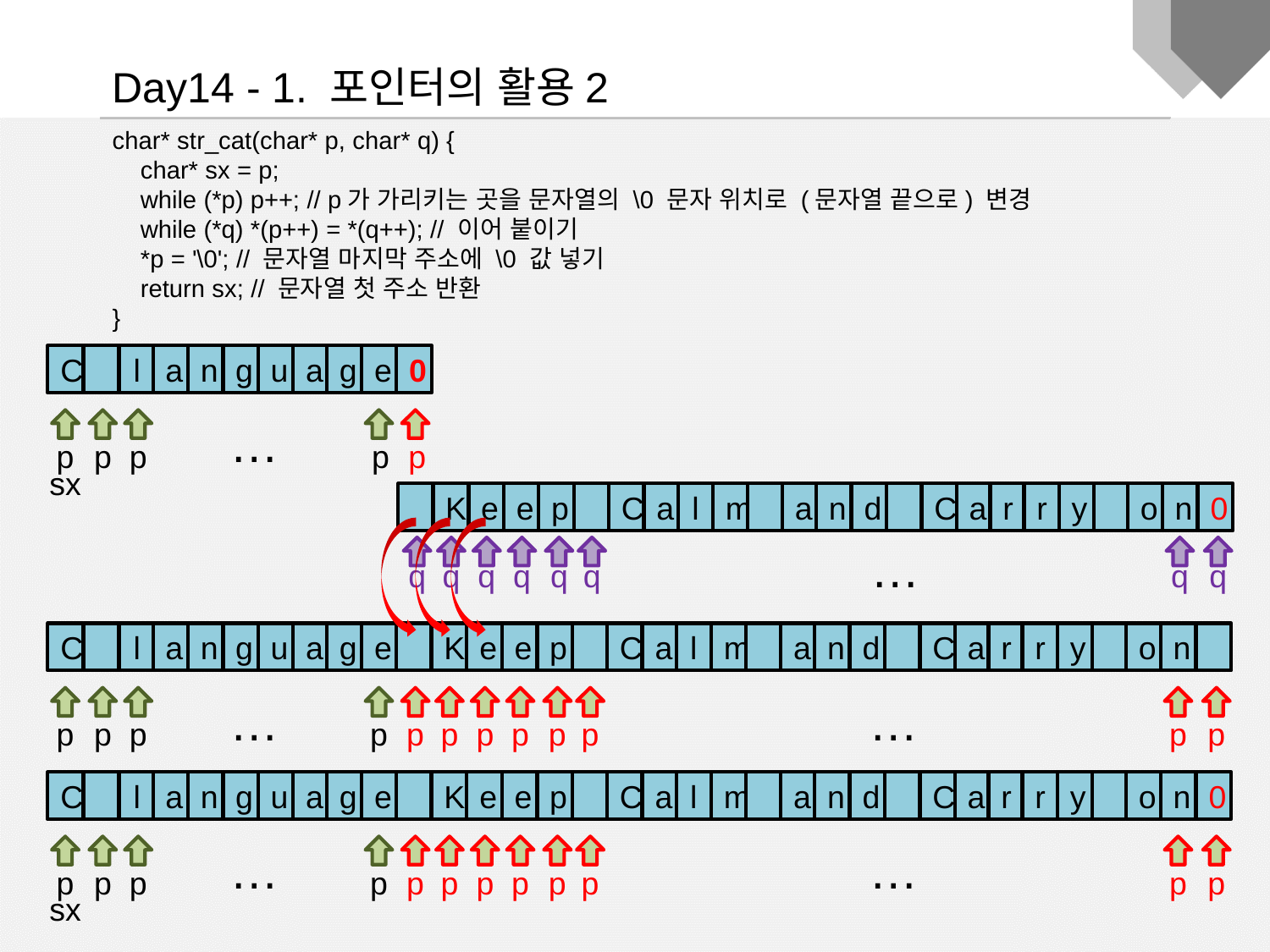

Day14 - 1. 포인터의 활용2
char* str_cat(char* p, char* q) {
    char* sx = p;
    while (*p) p++; // p가 가리키는 곳을 문자열의 \0 문자 위치로 (문자열 끝으로) 변경
    while (*q) *(p++) = *(q++); // 이어 붙이기
    *p = '\0'; // 문자열 마지막 주소에 \0 값 넣기
    return sx; // 문자열 첫 주소 반환
}
C

l
a
n
g
u
a
g
e
0
…

p
p
p
p
p
sx

K
e
e
p

C
a
l
m

a
n
d

C
a
r
r
y

o
n
0

…

q
q
q
q
q
q
q
q
C

l
a
n
g
u
a
g
e

K
e
e
p

C
a
l
m

a
n
d

C
a
r
r
y

o
n

…
…

p
p
p
p
p
p
p
p
p
p
p
p
C

l
a
n
g
u
a
g
e

K
e
e
p

C
a
l
m

a
n
d

C
a
r
r
y

o
n
0
…
…

p
p
p
p
p
p
p
p
p
p
p
p
sx